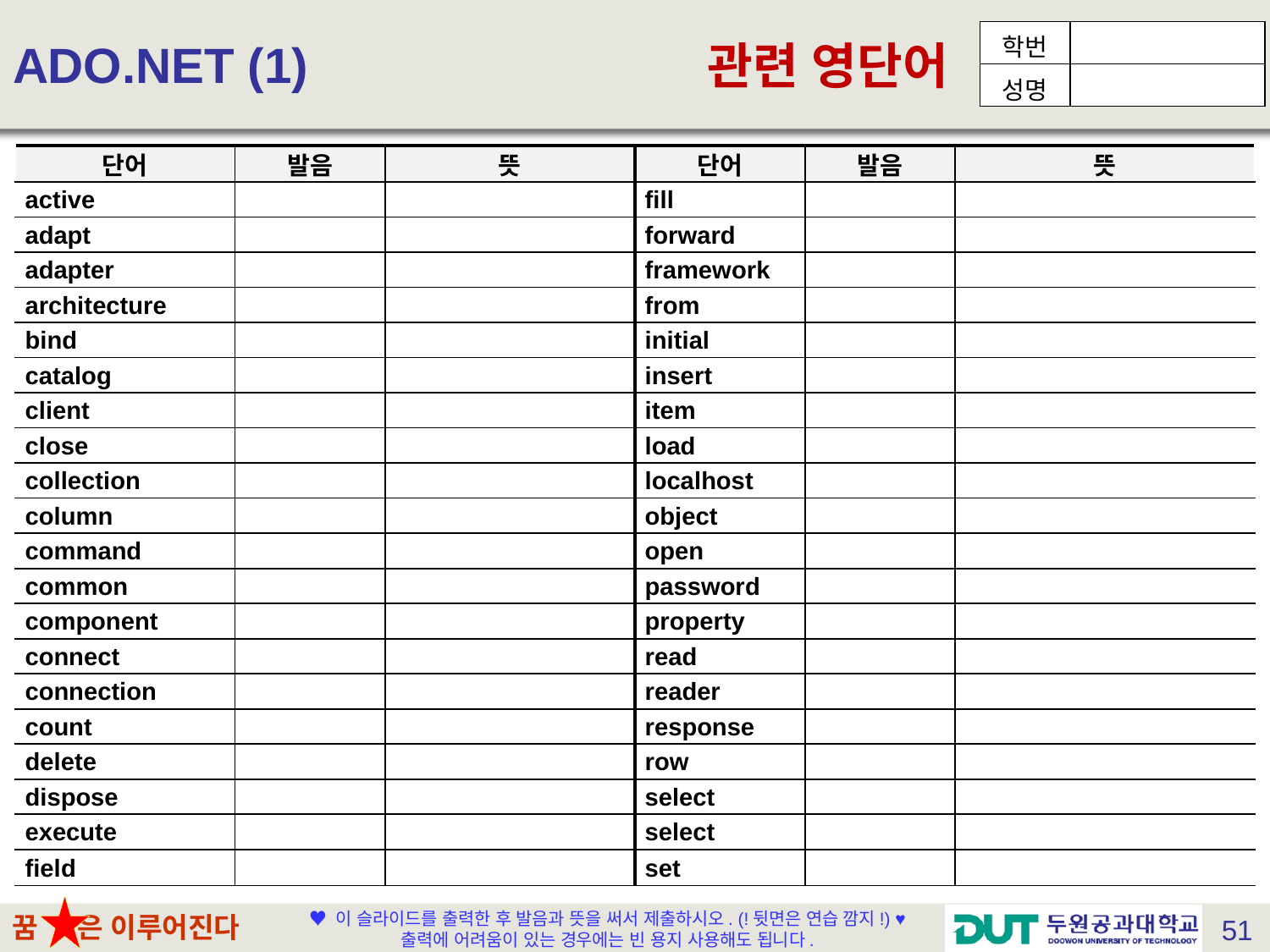

# ADO.NET (1)
| 단어 | 발음 | 뜻 | 단어 | 발음 | 뜻 |
| --- | --- | --- | --- | --- | --- |
| active |  |  | fill |  |  |
| adapt |  |  | forward |  |  |
| adapter |  |  | framework |  |  |
| architecture |  |  | from |  |  |
| bind |  |  | initial |  |  |
| catalog |  |  | insert |  |  |
| client |  |  | item |  |  |
| close |  |  | load |  |  |
| collection |  |  | localhost |  |  |
| column |  |  | object |  |  |
| command |  |  | open |  |  |
| common |  |  | password |  |  |
| component |  |  | property |  |  |
| connect |  |  | read |  |  |
| connection |  |  | reader |  |  |
| count |  |  | response |  |  |
| delete |  |  | row |  |  |
| dispose |  |  | select |  |  |
| execute |  |  | select |  |  |
| field |  |  | set |  |  |